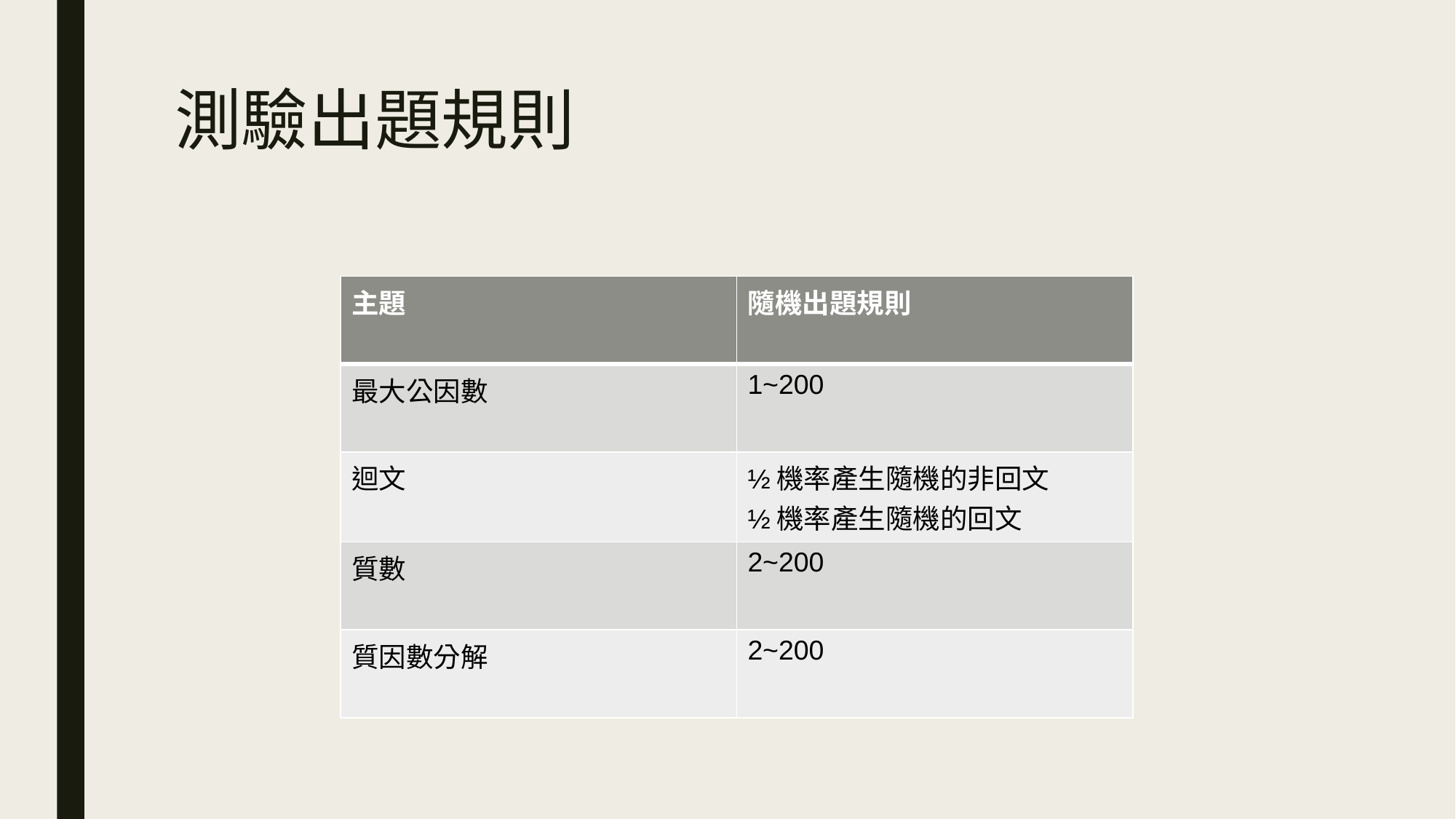

# 測驗出題規則
| 主題 | 隨機出題規則 |
| --- | --- |
| 最大公因數 | 1~200 |
| 迴文 | ½機率產生隨機的非回文 ½機率產生隨機的回文 |
| 質數 | 2~200 |
| 質因數分解 | 2~200 |